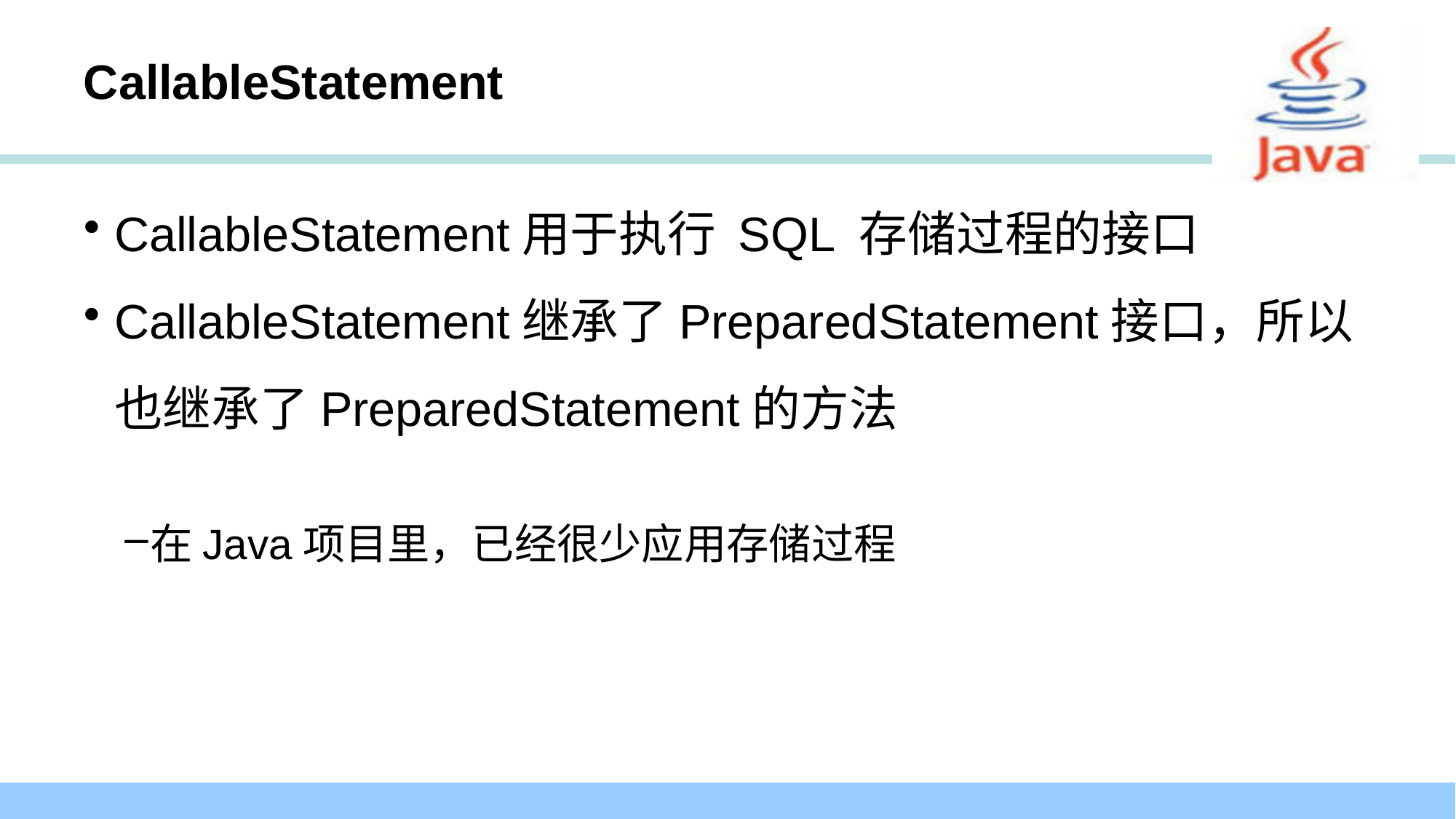

# CallableStatement
CallableStatement用于执行 SQL 存储过程的接口
CallableStatement继承了PreparedStatement接口，所以也继承了PreparedStatement的方法

在Java项目里，已经很少应用存储过程